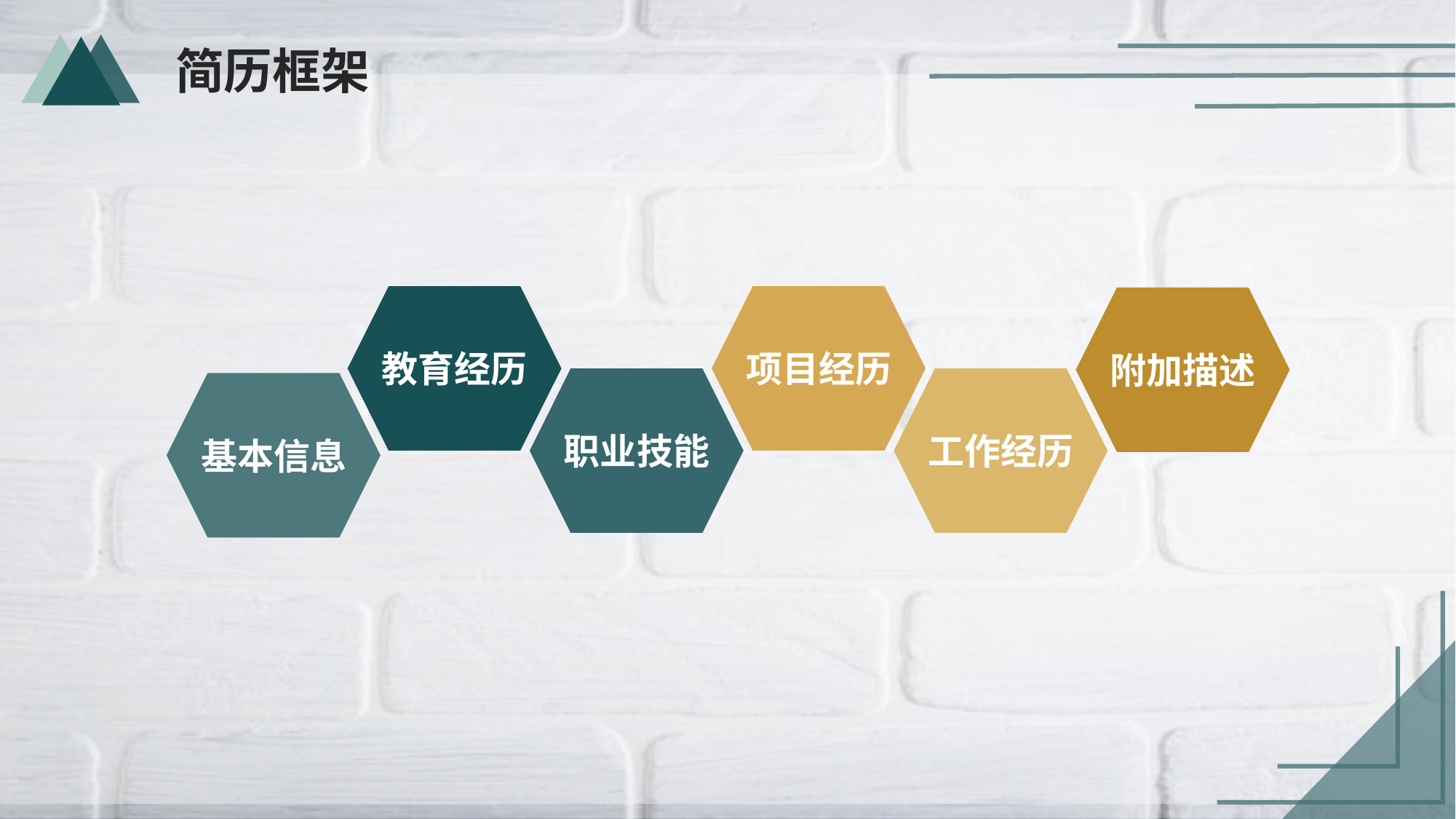

简历框架

项目经历
教育经历
附加描述

职业技能
工作经历
基本信息